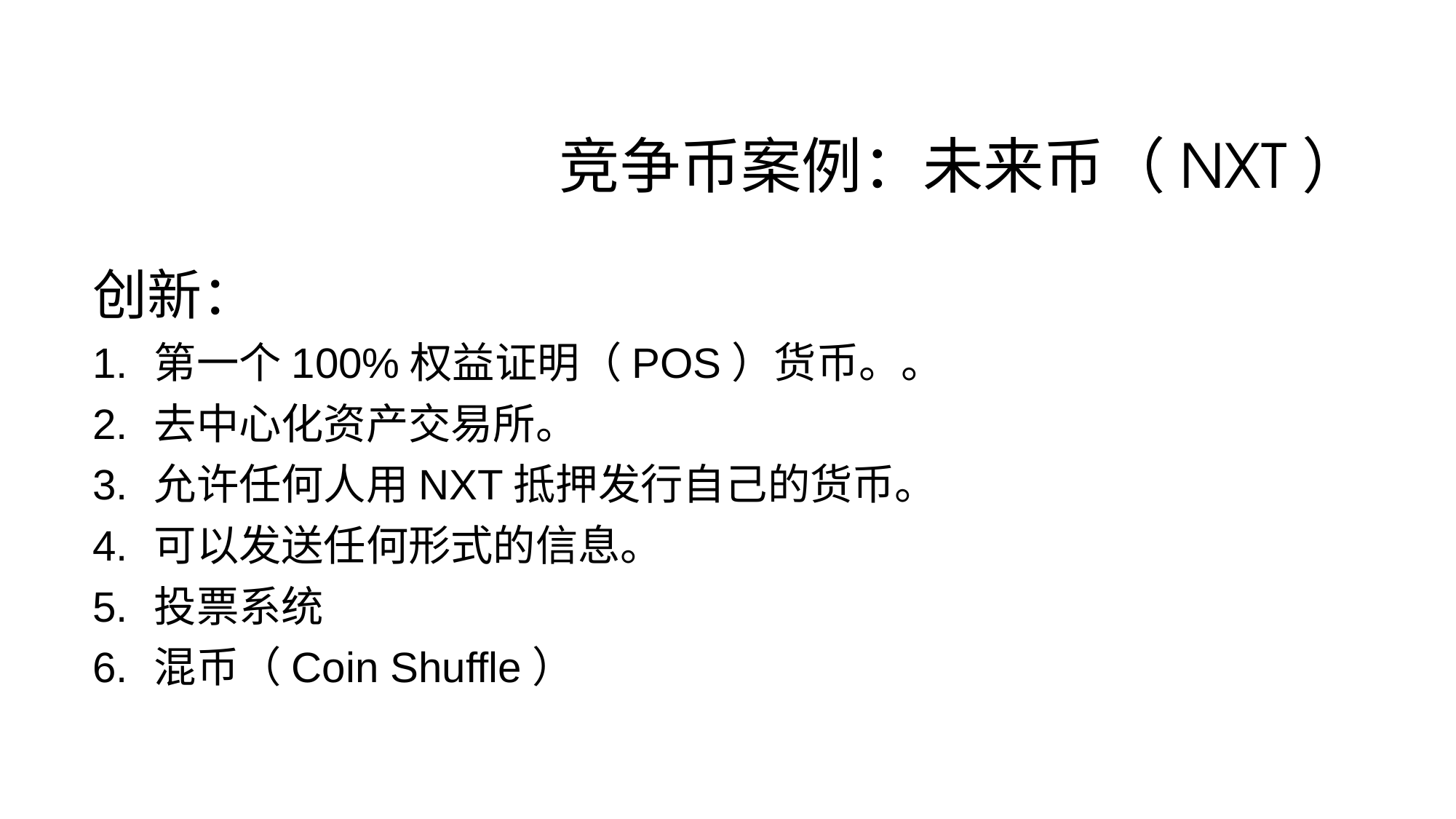

# 竞争币案例：未来币（NXT）
创新：
第一个100%权益证明（POS）货币。。
去中心化资产交易所。
允许任何人用NXT抵押发行自己的货币。
可以发送任何形式的信息。
投票系统
混币（Coin Shuffle）